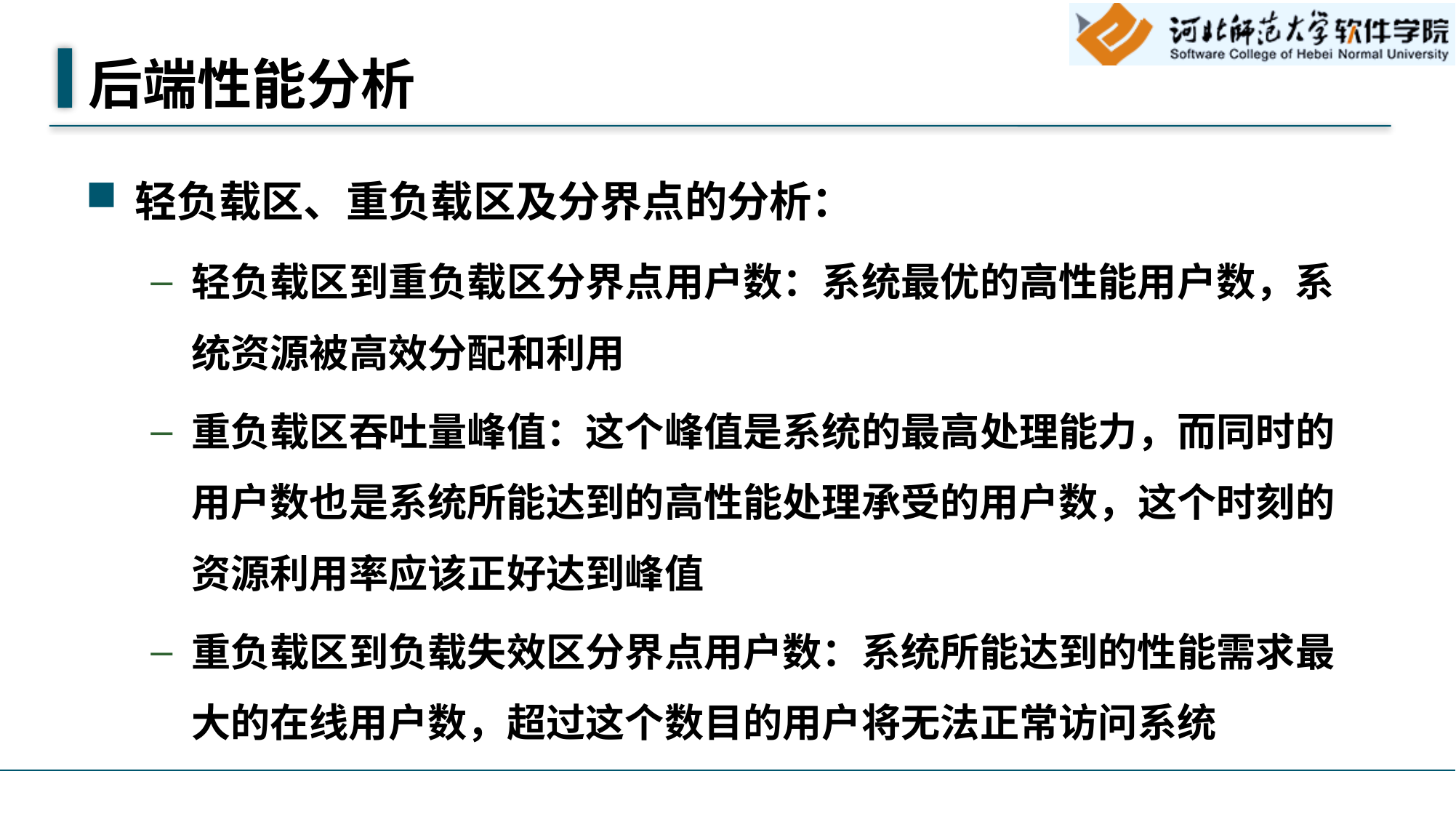

# 后端性能分析
轻负载区、重负载区及分界点的分析：
轻负载区到重负载区分界点用户数：系统最优的高性能用户数，系统资源被高效分配和利用
重负载区吞吐量峰值：这个峰值是系统的最高处理能力，而同时的用户数也是系统所能达到的高性能处理承受的用户数，这个时刻的资源利用率应该正好达到峰值
重负载区到负载失效区分界点用户数：系统所能达到的性能需求最大的在线用户数，超过这个数目的用户将无法正常访问系统